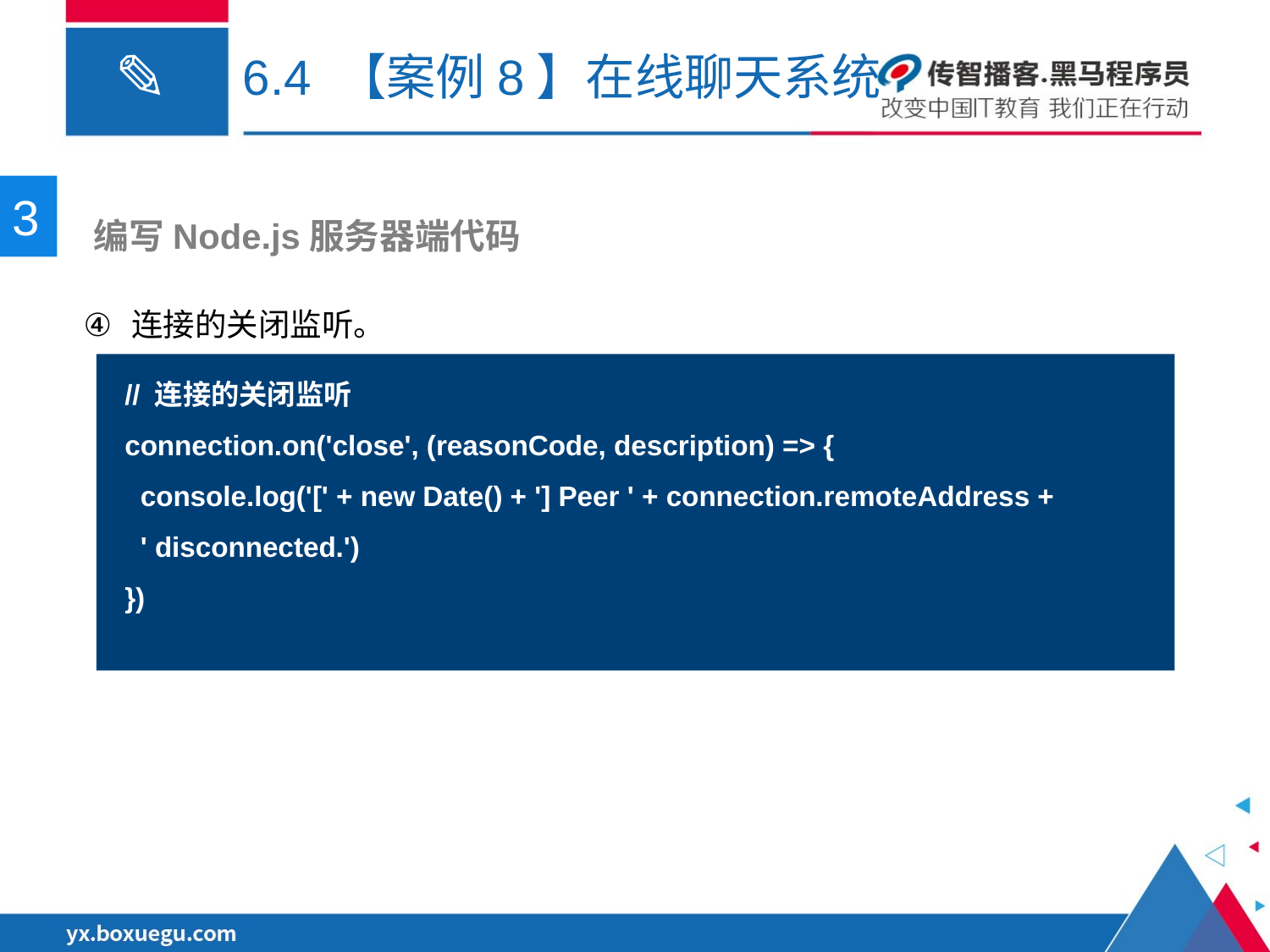

# 6.4 【案例8】在线聊天系统

3
  编写Node.js服务器端代码
连接的关闭监听。
  // 连接的关闭监听
  connection.on('close', (reasonCode, description) => {
    console.log('[' + new Date() + '] Peer ' + connection.remoteAddress +
    ' disconnected.')
  })